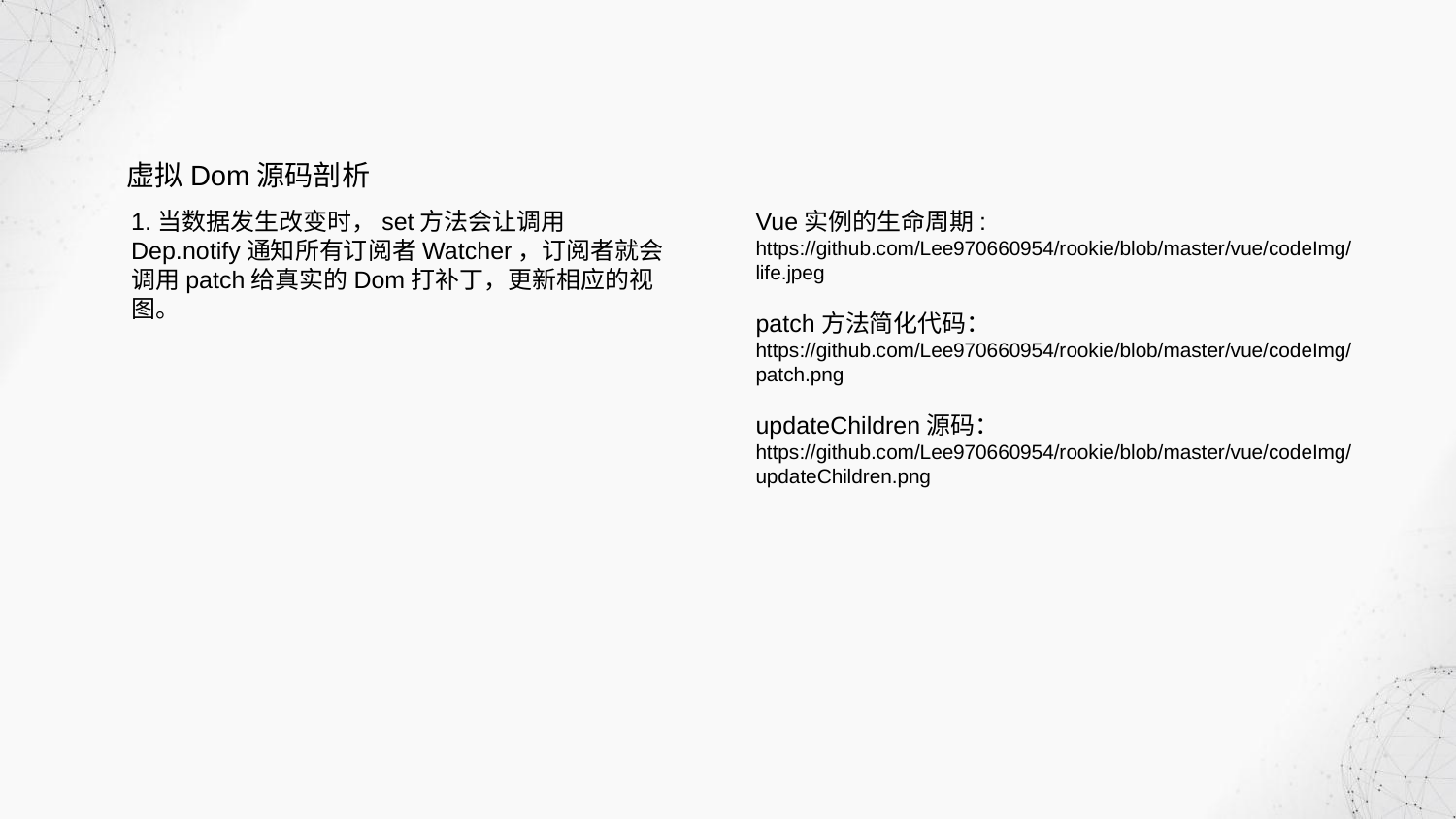

虚拟Dom源码剖析
1.当数据发生改变时，set方法会让调用Dep.notify通知所有订阅者Watcher，订阅者就会调用patch给真实的Dom打补丁，更新相应的视图。
Vue实例的生命周期:
https://github.com/Lee970660954/rookie/blob/master/vue/codeImg/life.jpeg

patch方法简化代码：
https://github.com/Lee970660954/rookie/blob/master/vue/codeImg/patch.png

updateChildren源码：
https://github.com/Lee970660954/rookie/blob/master/vue/codeImg/updateChildren.png